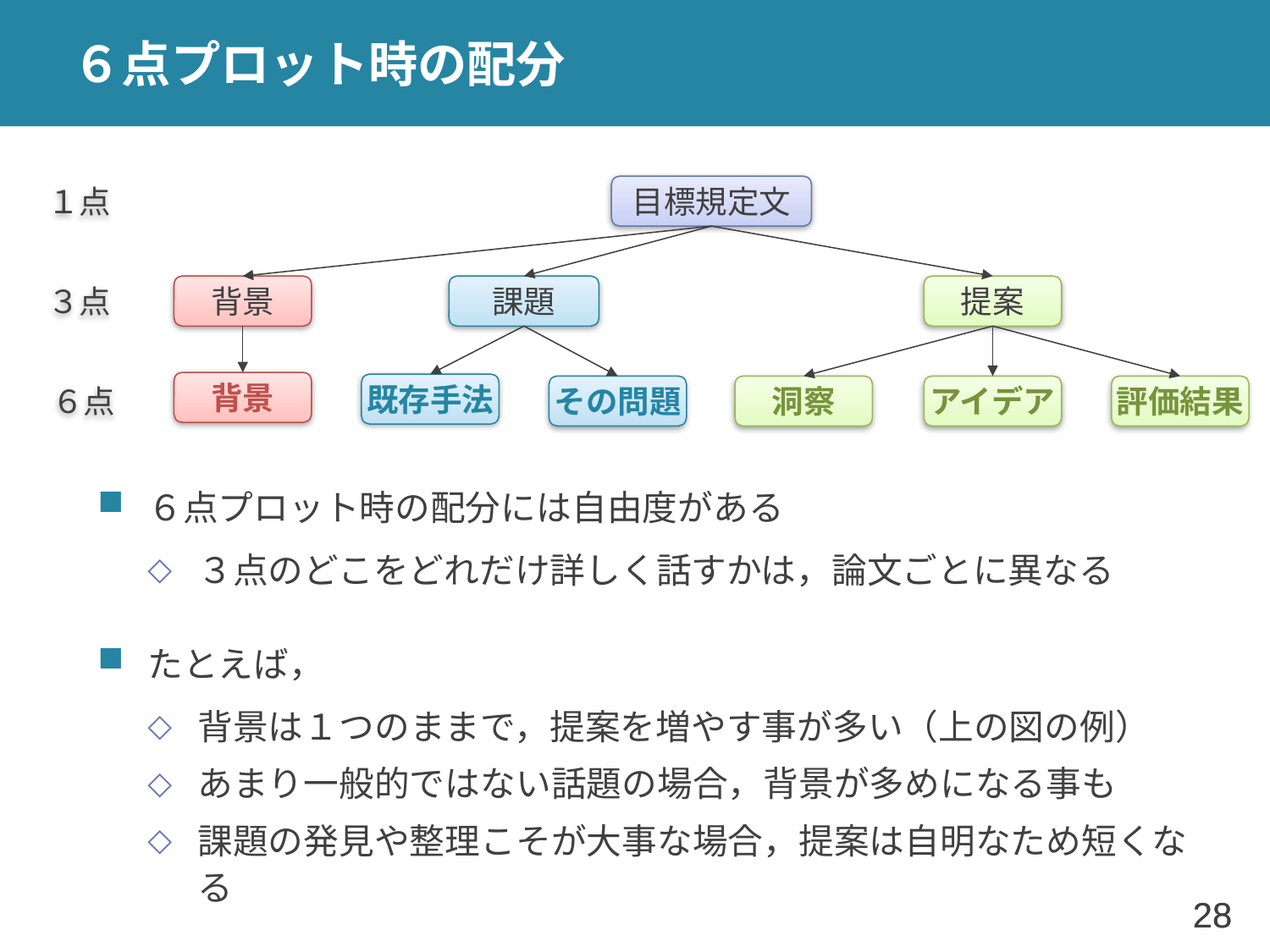

# ６点プロット時の配分
１点
目標規定文
３点
背景
課題
提案
背景
既存手法
６点
その問題
洞察
アイデア
評価結果
６点プロット時の配分には自由度がある
３点のどこをどれだけ詳しく話すかは，論文ごとに異なる
たとえば，
背景は１つのままで，提案を増やす事が多い（上の図の例）
あまり一般的ではない話題の場合，背景が多めになる事も
課題の発見や整理こそが大事な場合，提案は自明なため短くなる